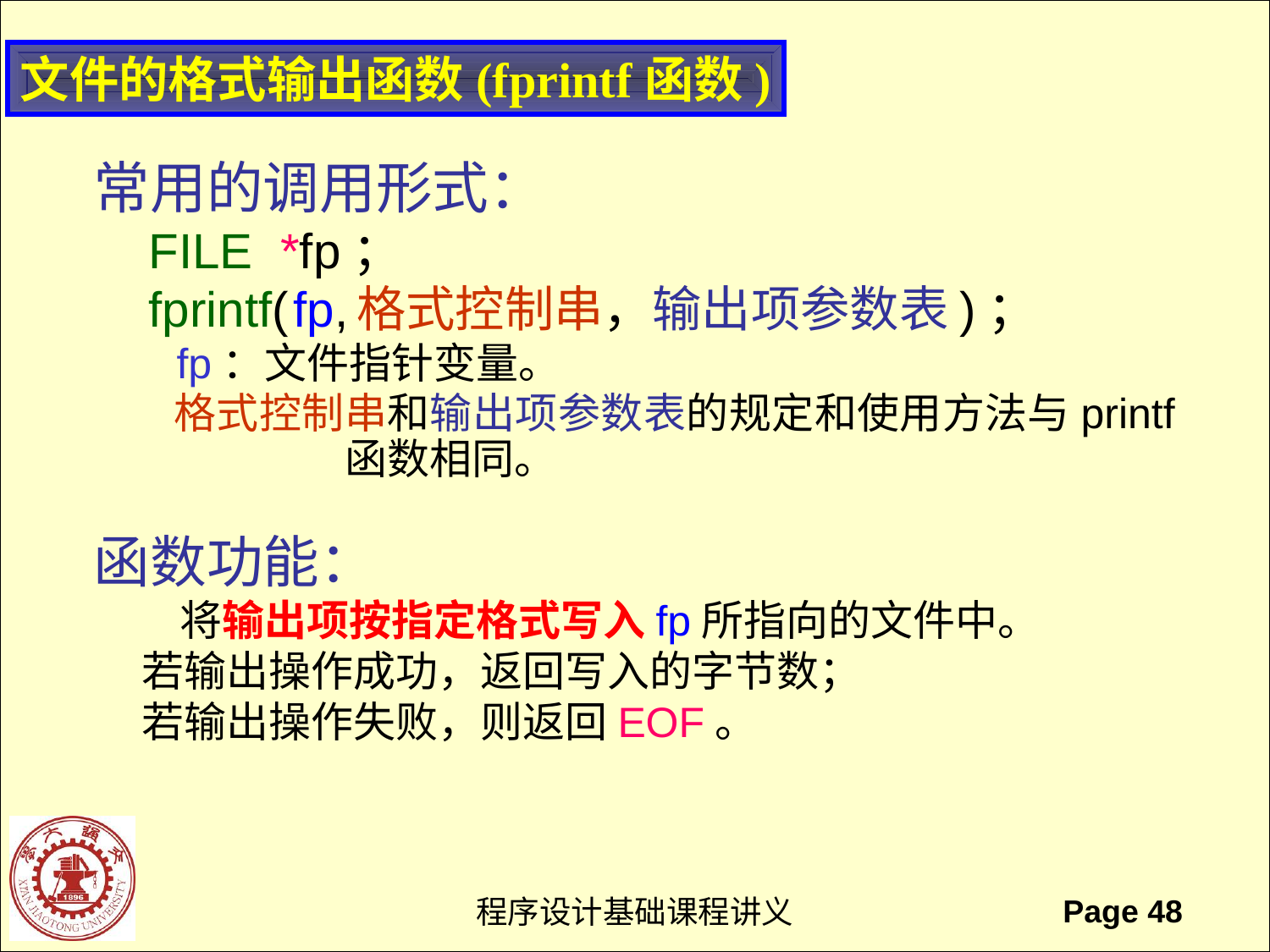

文件的格式输出函数(fprintf函数)
常用的调用形式：
    FILE  *fp；
    fprintf( fp, 格式控制串，输出项参数表  )；
       fp：文件指针变量。
       格式控制串和输出项参数表的规定和使用方法与printf函数相同。
函数功能：
        将输出项按指定格式写入fp所指向的文件中。
    若输出操作成功，返回写入的字节数；
    若输出操作失败，则返回EOF。